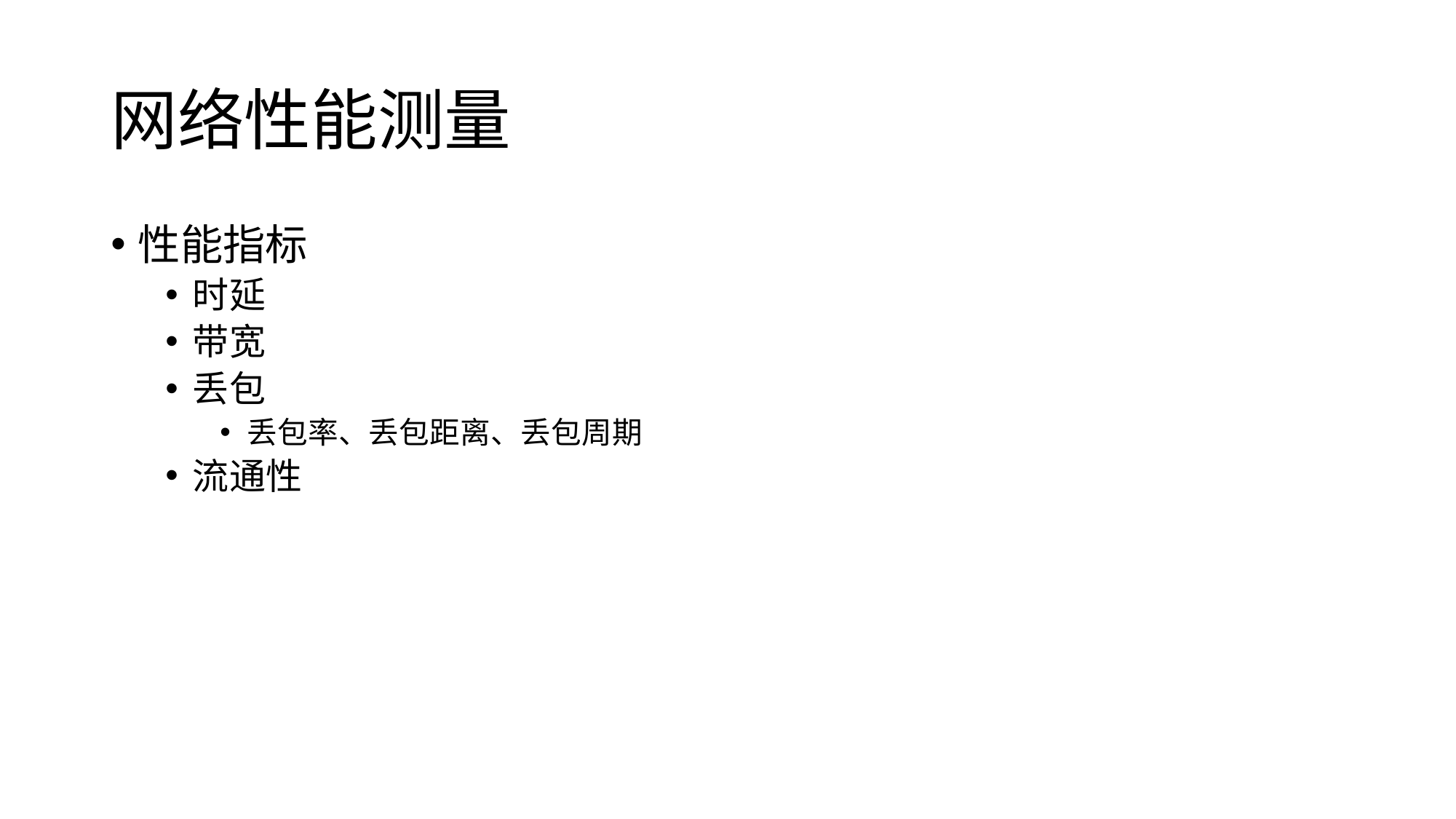

# 网络性能测量
性能指标
时延
带宽
丢包
丢包率、丢包距离、丢包周期
流通性